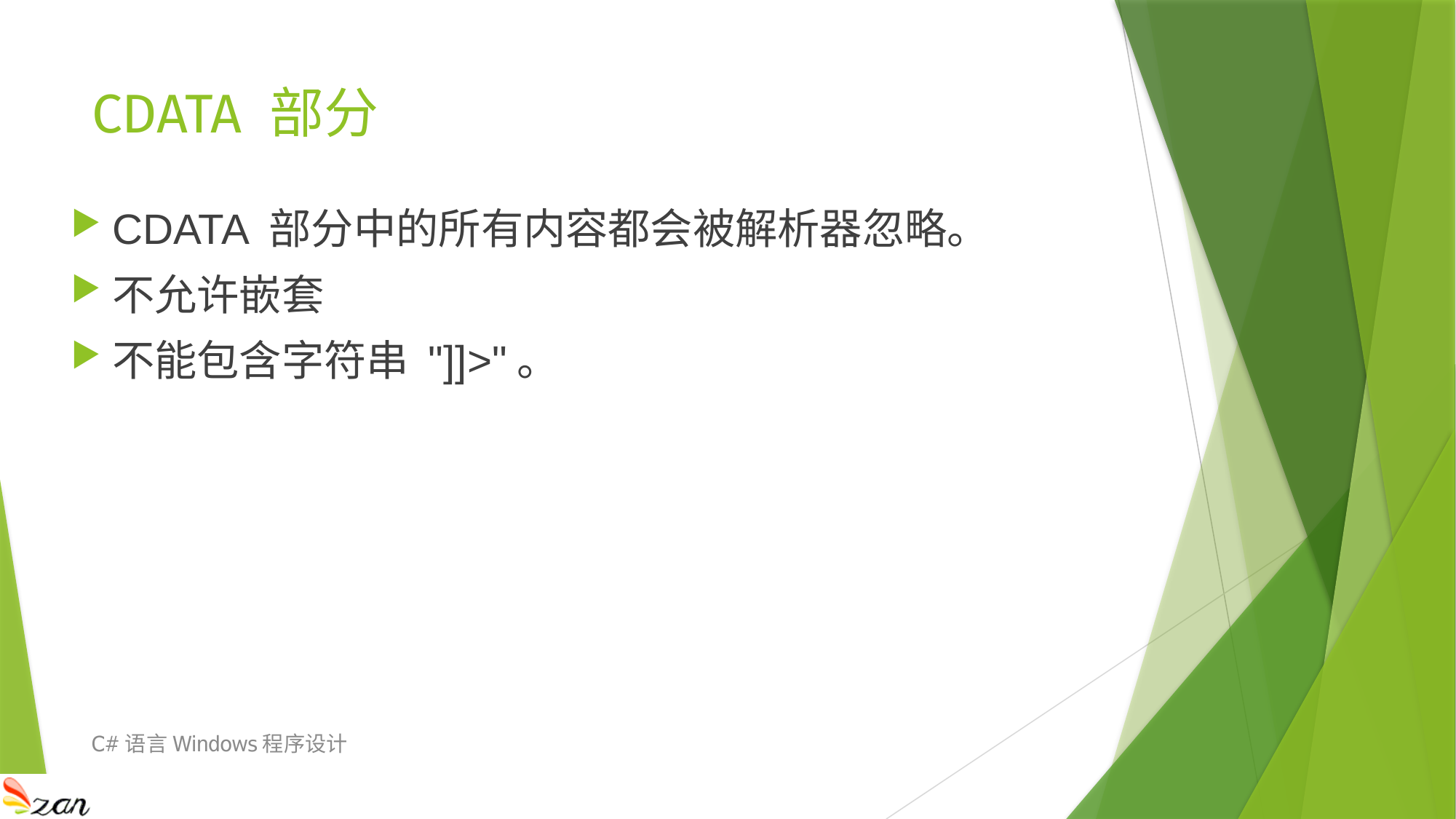

# CDATA 部分
CDATA 部分中的所有内容都会被解析器忽略。
不允许嵌套
不能包含字符串 "]]>"。
C#语言Windows程序设计